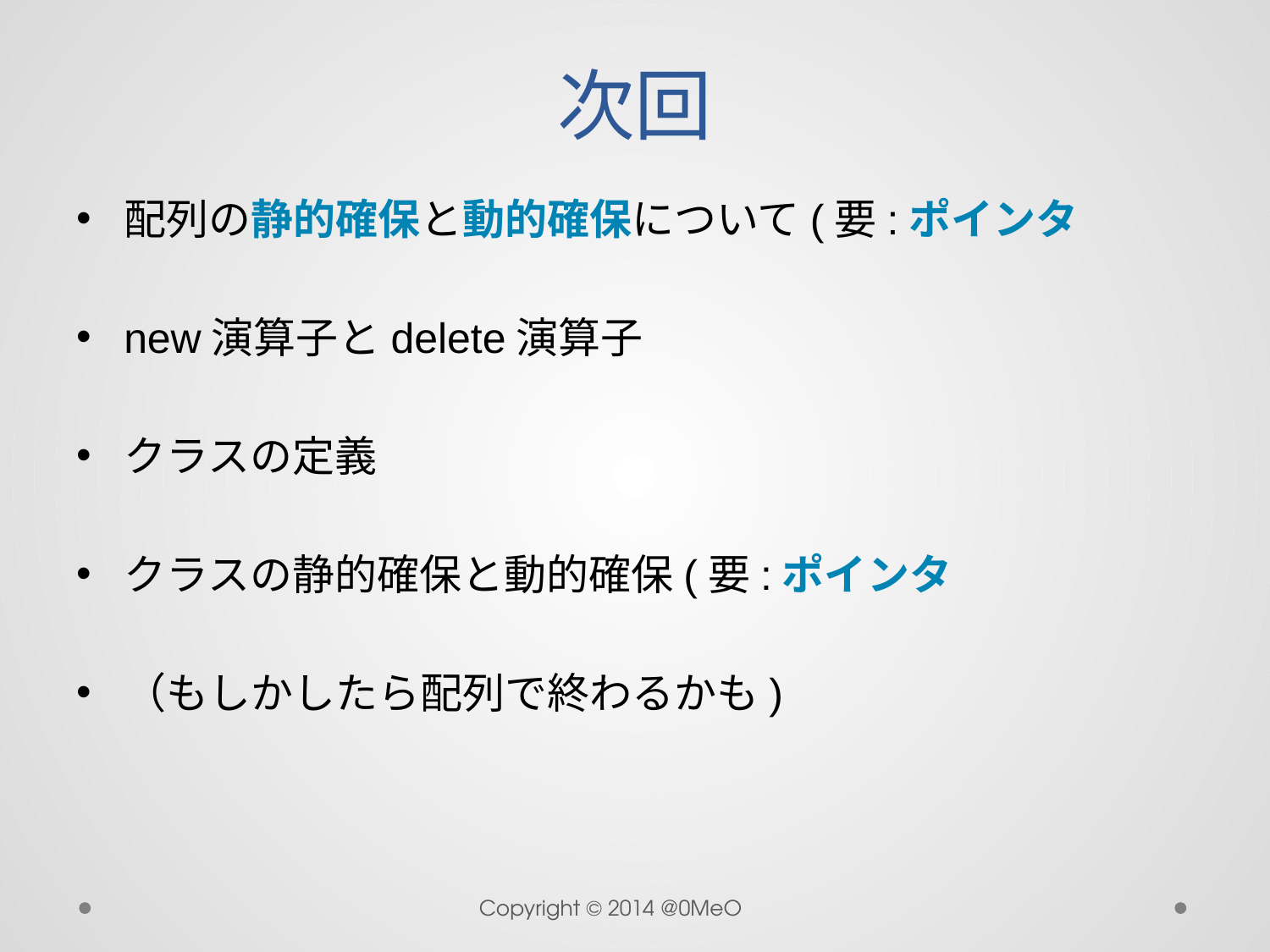

# 次回
配列の静的確保と動的確保について(要:ポインタ

new演算子とdelete演算子

クラスの定義

クラスの静的確保と動的確保(要:ポインタ

（もしかしたら配列で終わるかも)